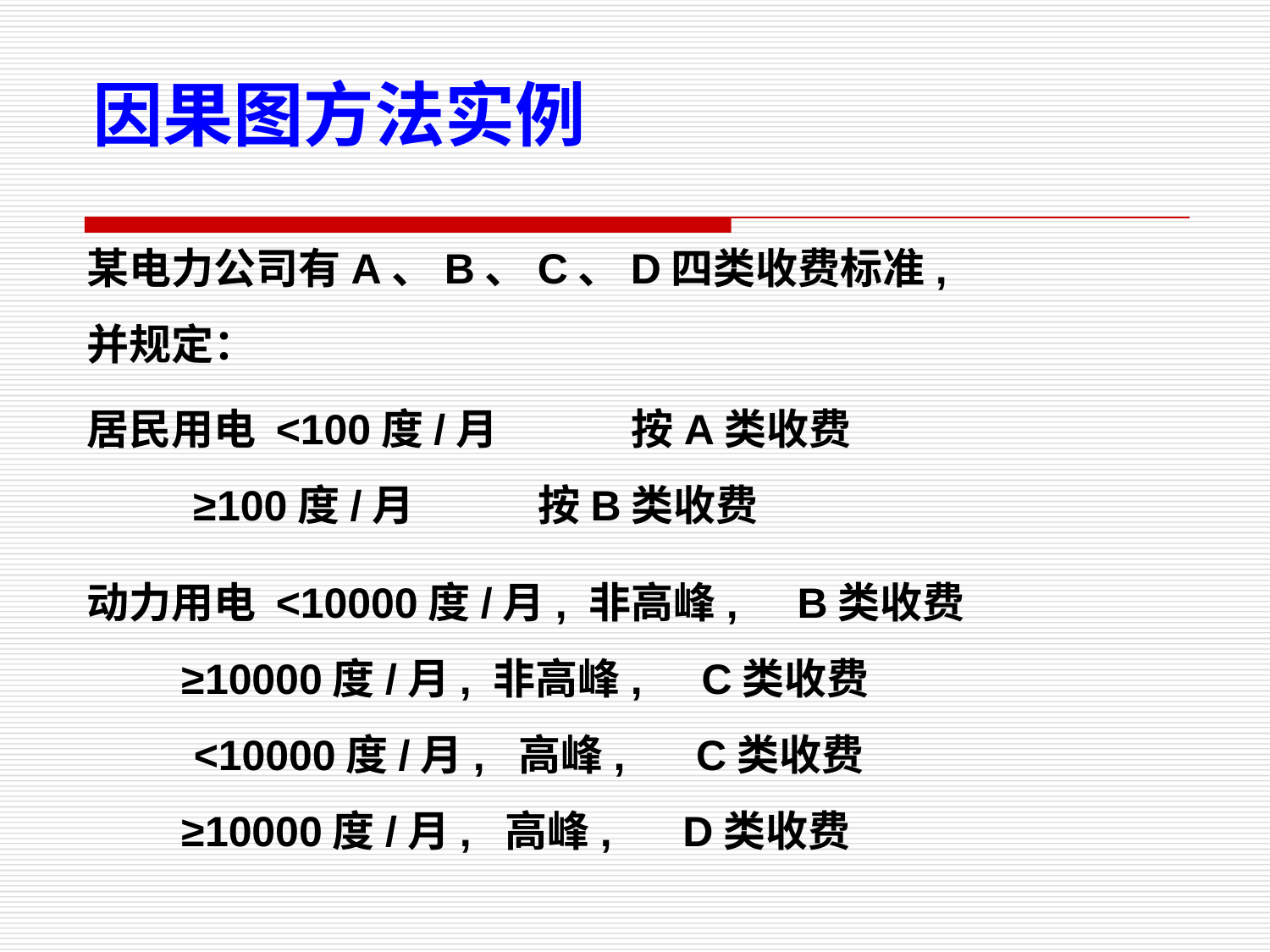

因果图方法实例
某电力公司有A、B、C、D四类收费标准,
并规定：
居民用电 <100度/月              按A类收费
         ≥100度/月             按B类收费
动力用电 <10000度/月, 非高峰,     B类收费
        ≥10000度/月, 非高峰,     C类收费
         <10000度/月,  高峰,      C类收费
        ≥10000度/月,  高峰,      D类收费